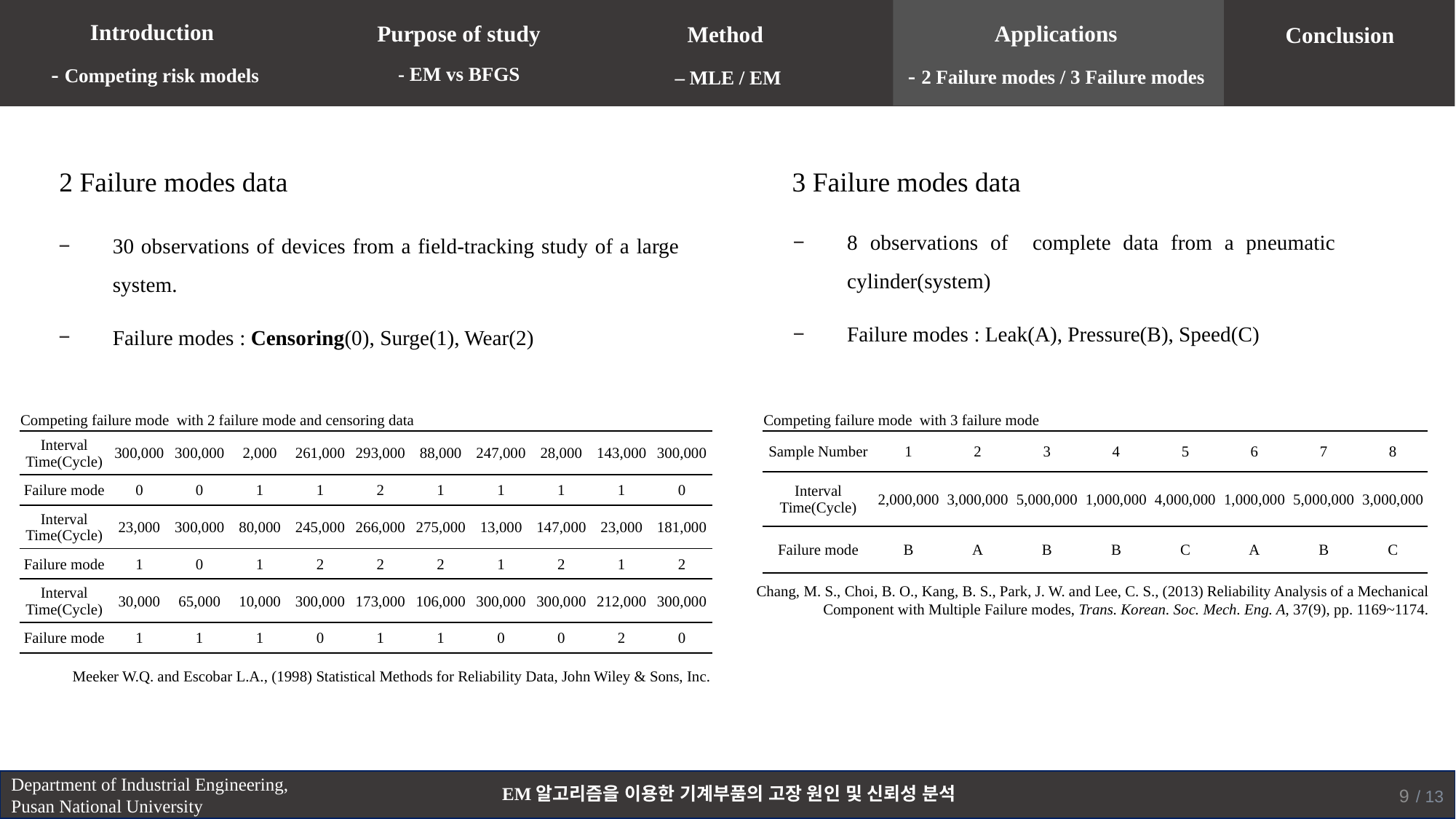

Purpose of study
- EM vs BFGS
Introduction
- Competing risk models

Applications
- 2 Failure modes / 3 Failure modes
Method
 – MLE / EM
Conclusion

2 Failure modes data
3 Failure modes data
8 observations of  complete data from a pneumatic cylinder(system)
Failure modes : Leak(A), Pressure(B), Speed(C)

30 observations of devices from a field-tracking study of a large system.
Failure modes : Censoring(0), Surge(1), Wear(2)
| Competing failure mode with 2 failure mode and censoring data |  |  |  |  |  |  |  |  |  |  |
| --- | --- | --- | --- | --- | --- | --- | --- | --- | --- | --- |
| Interval Time(Cycle) | 300,000 | 300,000 | 2,000 | 261,000 | 293,000 | 88,000 | 247,000 | 28,000 | 143,000 | 300,000 |
| Failure mode | 0 | 0 | 1 | 1 | 2 | 1 | 1 | 1 | 1 | 0 |
| Interval Time(Cycle) | 23,000 | 300,000 | 80,000 | 245,000 | 266,000 | 275,000 | 13,000 | 147,000 | 23,000 | 181,000 |
| Failure mode | 1 | 0 | 1 | 2 | 2 | 2 | 1 | 2 | 1 | 2 |
| Interval Time(Cycle) | 30,000 | 65,000 | 10,000 | 300,000 | 173,000 | 106,000 | 300,000 | 300,000 | 212,000 | 300,000 |
| Failure mode | 1 | 1 | 1 | 0 | 1 | 1 | 0 | 0 | 2 | 0 |
|  |  |  |  |  |  |  |  |  |  |  |
| Competing failure mode with 3 failure mode |  |  |  |  |  |  |  |  |
| --- | --- | --- | --- | --- | --- | --- | --- | --- |
| Sample Number | 1 | 2 | 3 | 4 | 5 | 6 | 7 | 8 |
| Interval Time(Cycle) | 2,000,000 | 3,000,000 | 5,000,000 | 1,000,000 | 4,000,000 | 1,000,000 | 5,000,000 | 3,000,000 |
| Failure mode | B | A | B | B | C | A | B | C |
|  |  |  |  |  |  |  |  |  |
Chang, M. S., Choi, B. O., Kang, B. S., Park, J. W. and Lee, C. S., (2013) Reliability Analysis of a Mechanical Component with Multiple Failure modes, Trans. Korean. Soc. Mech. Eng. A, 37(9), pp. 1169~1174.
Meeker W.Q. and Escobar L.A., (1998) Statistical Methods for Reliability Data, John Wiley & Sons, Inc.
Department of Industrial Engineering,
Pusan National University

9
EM알고리즘을 이용한 기계부품의 고장 원인 및 신뢰성 분석
/ 13